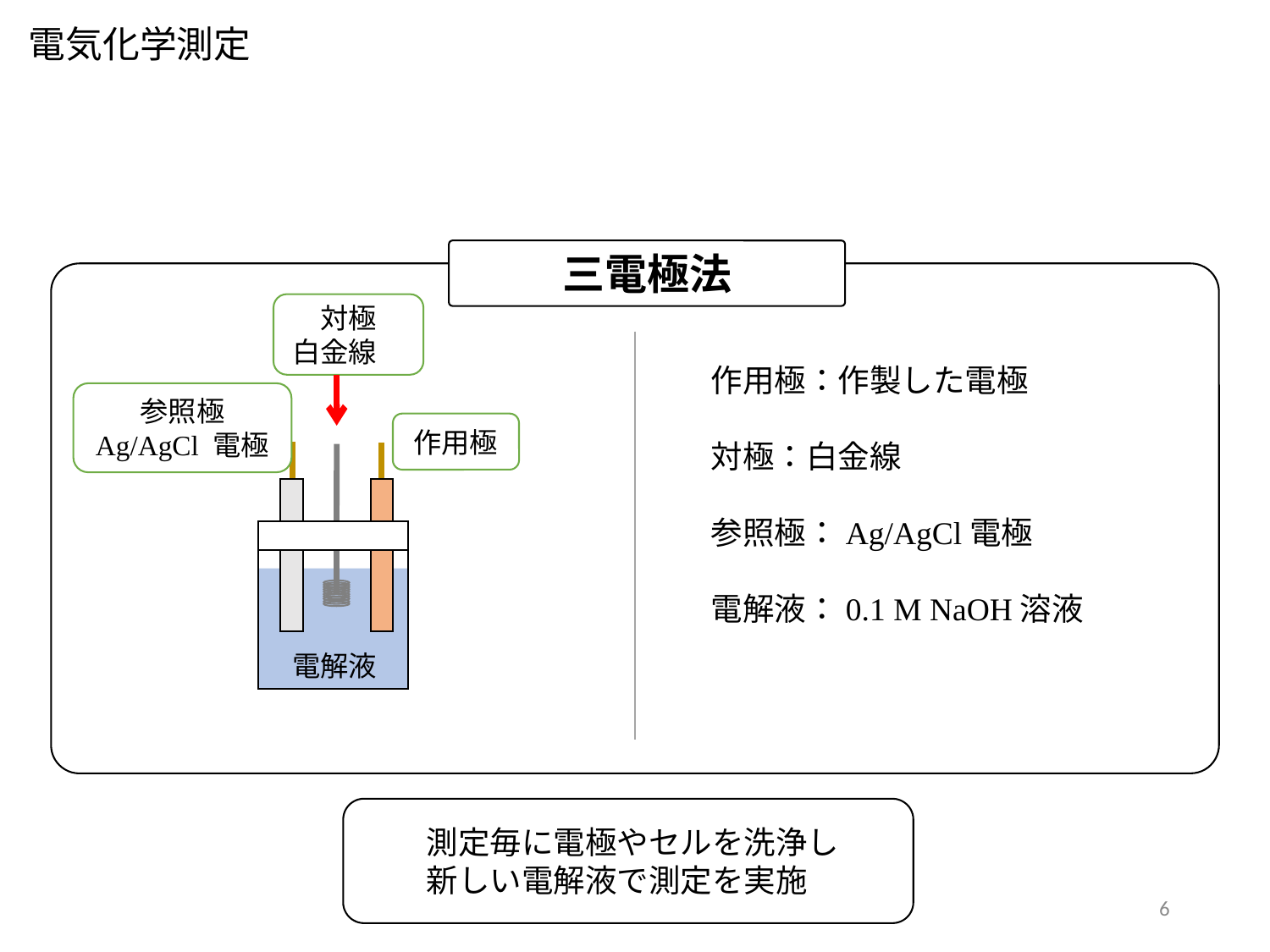

電気化学測定
三電極法

対極
白金線
参照極
Ag/AgCl 電極
作用極

電解液

作用極：作製した電極

対極：白金線

参照極：Ag/AgCl電極

電解液：0.1 M NaOH溶液

測定毎に電極やセルを洗浄し
新しい電解液で測定を実施
6